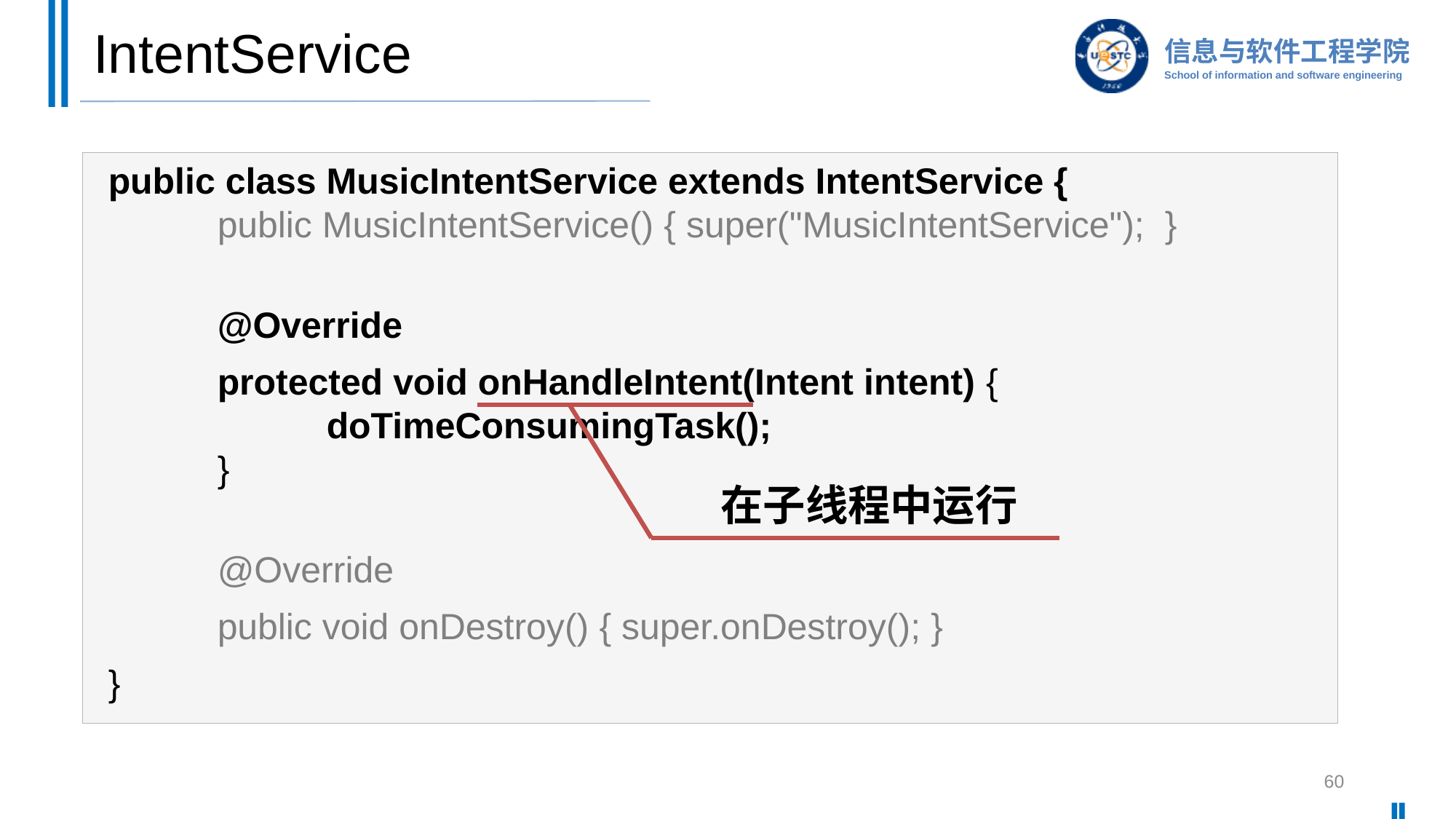

# IntentService
public class MusicIntentService extends IntentService {
	public MusicIntentService() { super("MusicIntentService");  }
	@Override
	protected void onHandleIntent(Intent intent) {
		doTimeConsumingTask();
	}
	@Override
	public void onDestroy() { super.onDestroy(); }
}
在子线程中运行
60